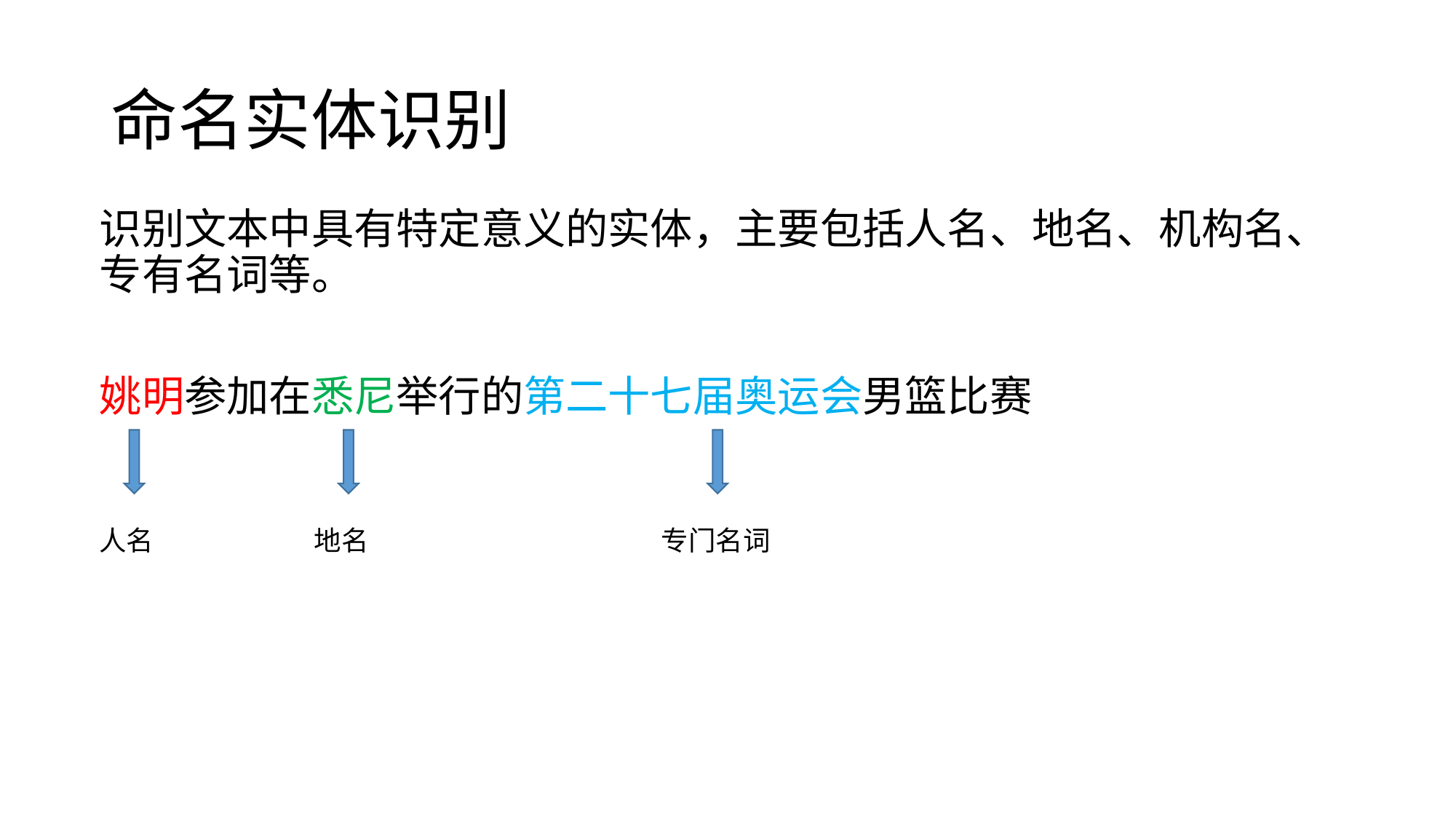

# 命名实体识别
识别文本中具有特定意义的实体，主要包括人名、地名、机构名、专有名词等。

姚明参加在悉尼举行的第二十七届奥运会男篮比赛

人名
地名
专门名词